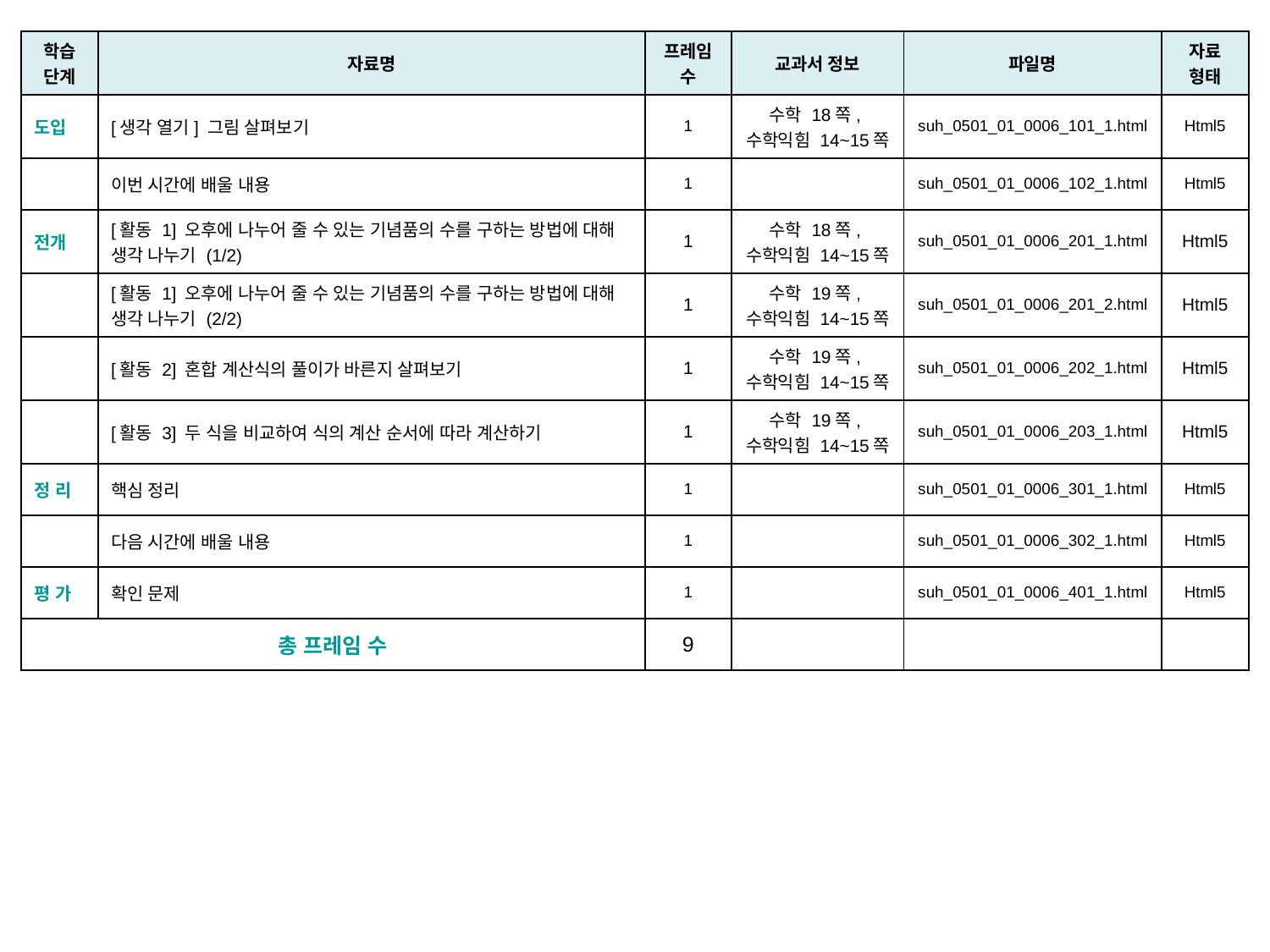

| 학습 단계 | 자료명 | 프레임 수 | 교과서 정보 | 파일명 | 자료 형태 |
| --- | --- | --- | --- | --- | --- |
| 도입 | [생각 열기] 그림 살펴보기 | 1 | 수학 18쪽, 수학익힘 14~15쪽 | suh\_0501\_01\_0006\_101\_1.html | Html5 |
|  | 이번 시간에 배울 내용 | 1 |  | suh\_0501\_01\_0006\_102\_1.html | Html5 |
| 전개 | [활동 1] 오후에 나누어 줄 수 있는 기념품의 수를 구하는 방법에 대해 생각 나누기 (1/2) | 1 | 수학 18쪽, 수학익힘 14~15쪽 | suh\_0501\_01\_0006\_201\_1.html | Html5 |
|  | [활동 1] 오후에 나누어 줄 수 있는 기념품의 수를 구하는 방법에 대해 생각 나누기 (2/2) | 1 | 수학 19쪽, 수학익힘 14~15쪽 | suh\_0501\_01\_0006\_201\_2.html | Html5 |
|  | [활동 2] 혼합 계산식의 풀이가 바른지 살펴보기 | 1 | 수학 19쪽, 수학익힘 14~15쪽 | suh\_0501\_01\_0006\_202\_1.html | Html5 |
|  | [활동 3] 두 식을 비교하여 식의 계산 순서에 따라 계산하기 | 1 | 수학 19쪽, 수학익힘 14~15쪽 | suh\_0501\_01\_0006\_203\_1.html | Html5 |
| 정 리 | 핵심 정리 | 1 |  | suh\_0501\_01\_0006\_301\_1.html | Html5 |
|  | 다음 시간에 배울 내용 | 1 |  | suh\_0501\_01\_0006\_302\_1.html | Html5 |
| 평 가 | 확인 문제 | 1 |  | suh\_0501\_01\_0006\_401\_1.html | Html5 |
| 총 프레임 수 |  | 9 |  |  |  |